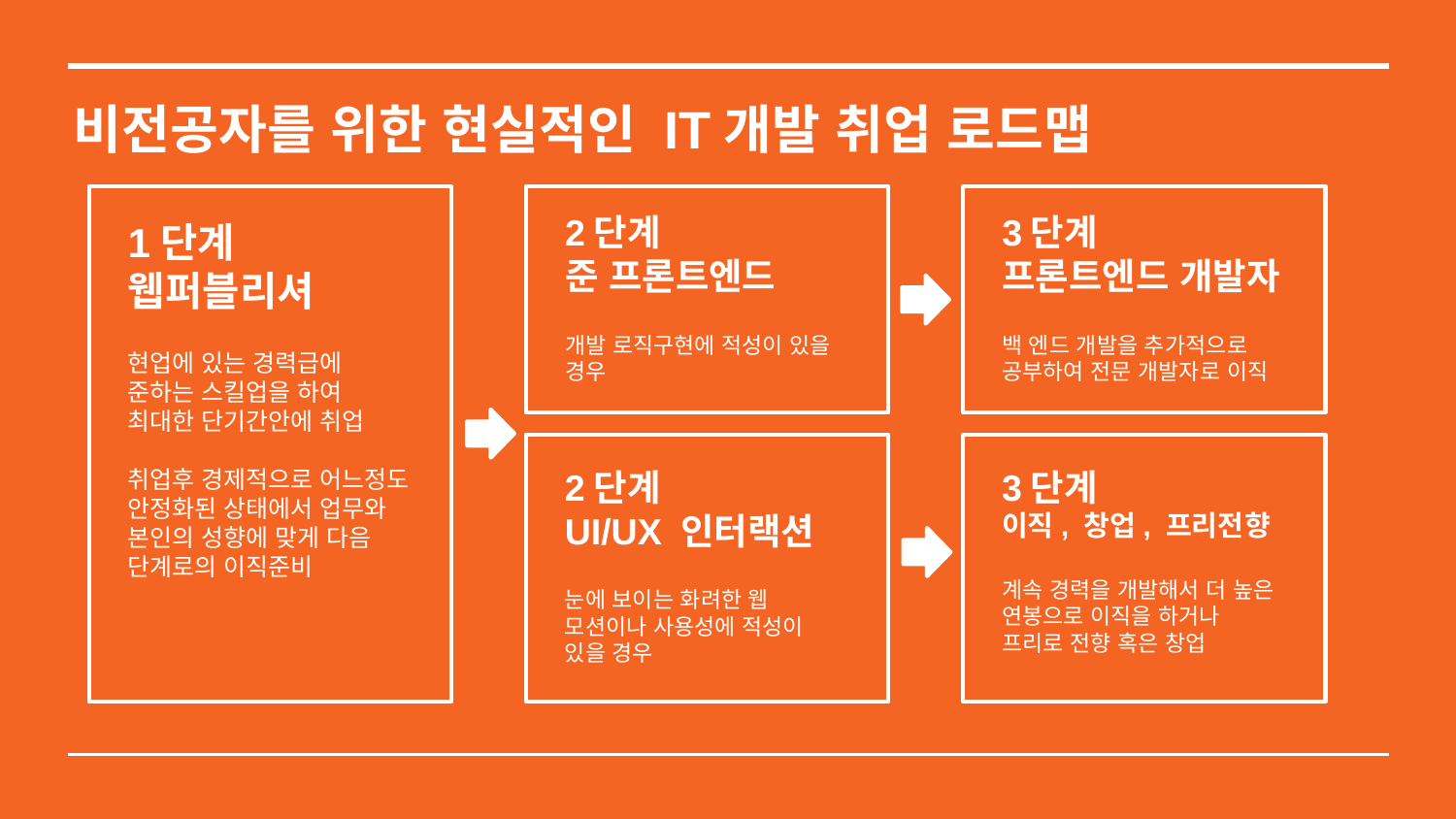

비전공자를 위한 현실적인 IT개발 취업 로드맵

2단계
준 프론트엔드

개발 로직구현에 적성이 있을 경우
3단계
프론트엔드 개발자

백 엔드 개발을 추가적으로 공부하여 전문 개발자로 이직
1단계
웹퍼블리셔

현업에 있는 경력급에 준하는 스킬업을 하여 최대한 단기간안에 취업

취업후 경제적으로 어느정도 안정화된 상태에서 업무와 본인의 성향에 맞게 다음 단계로의 이직준비

2단계
UI/UX 인터랙션

눈에 보이는 화려한 웹 모션이나 사용성에 적성이 있을 경우
3단계
이직, 창업, 프리전향

계속 경력을 개발해서 더 높은 연봉으로 이직을 하거나 프리로 전향 혹은 창업